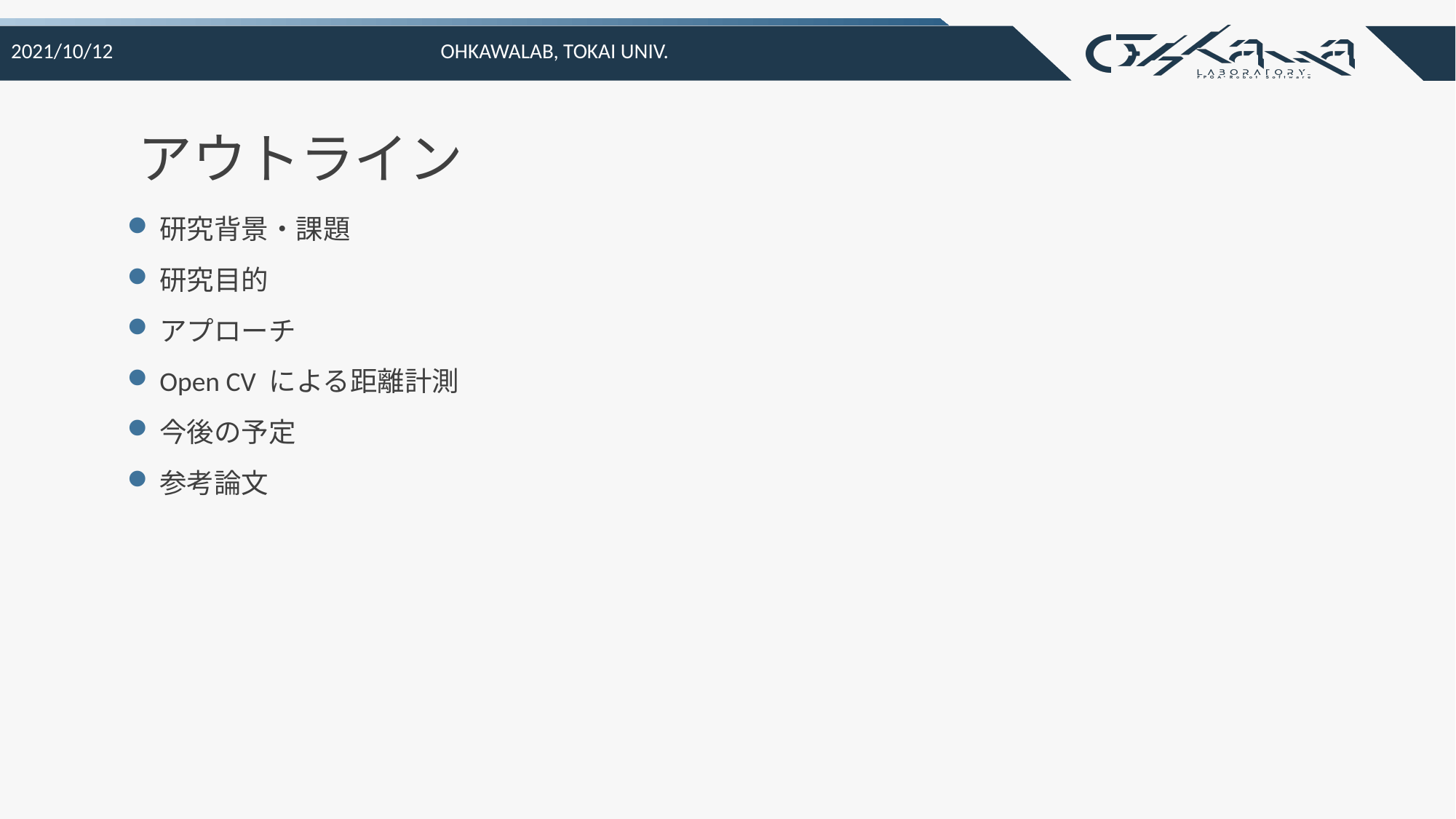

2021/10/12
Ohkawalab, Tokai Univ.
# アウトライン
研究背景・課題
研究目的
アプローチ
Open CV による距離計測
今後の予定
参考論文